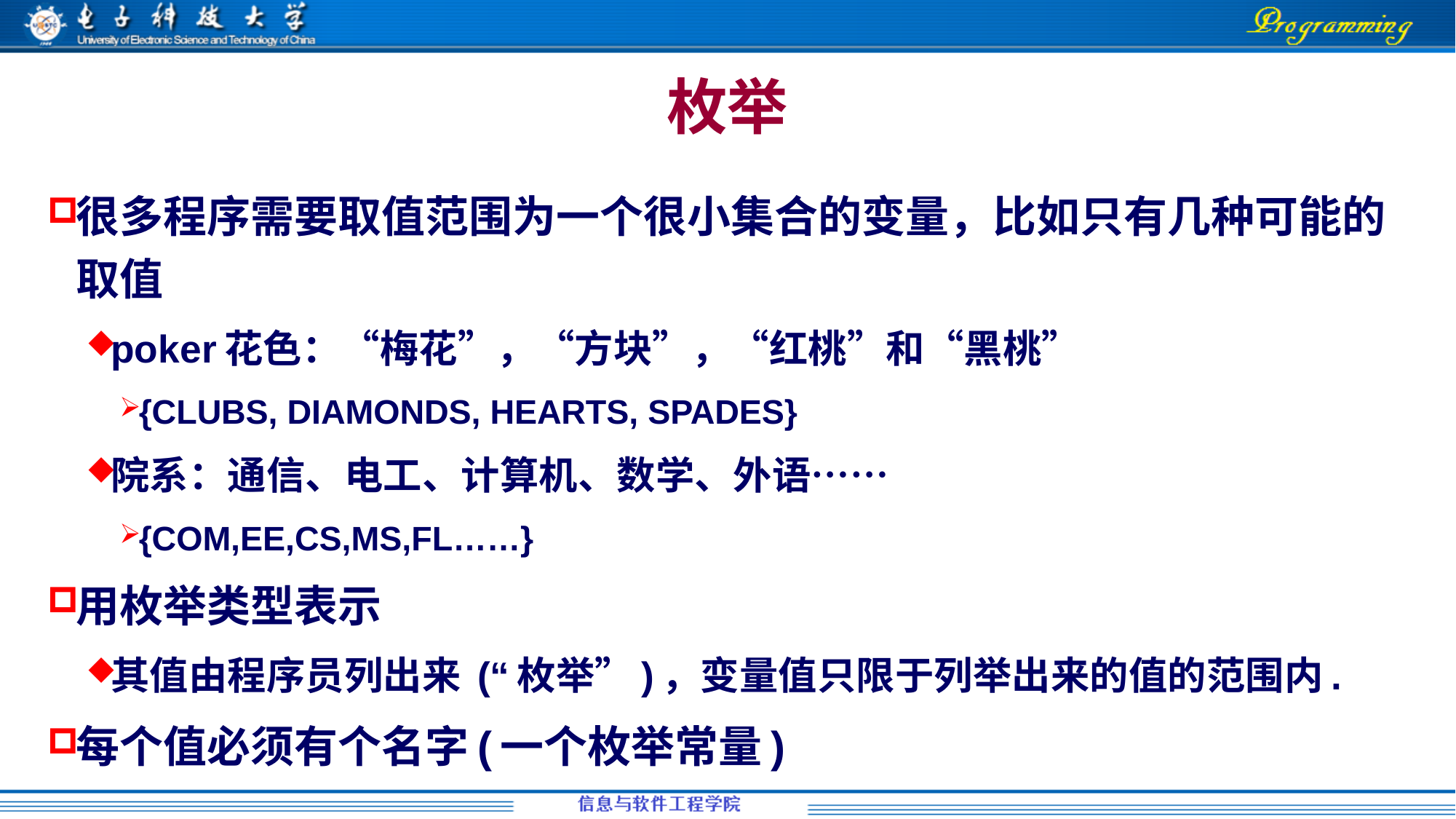

# 枚举
很多程序需要取值范围为一个很小集合的变量，比如只有几种可能的取值
poker花色：“梅花”，“方块”，“红桃”和“黑桃”
{CLUBS, DIAMONDS, HEARTS, SPADES}
院系：通信、电工、计算机、数学、外语……
{COM,EE,CS,MS,FL……}
用枚举类型表示
其值由程序员列出来 (“枚举”)，变量值只限于列举出来的值的范围内.
每个值必须有个名字(一个枚举常量)